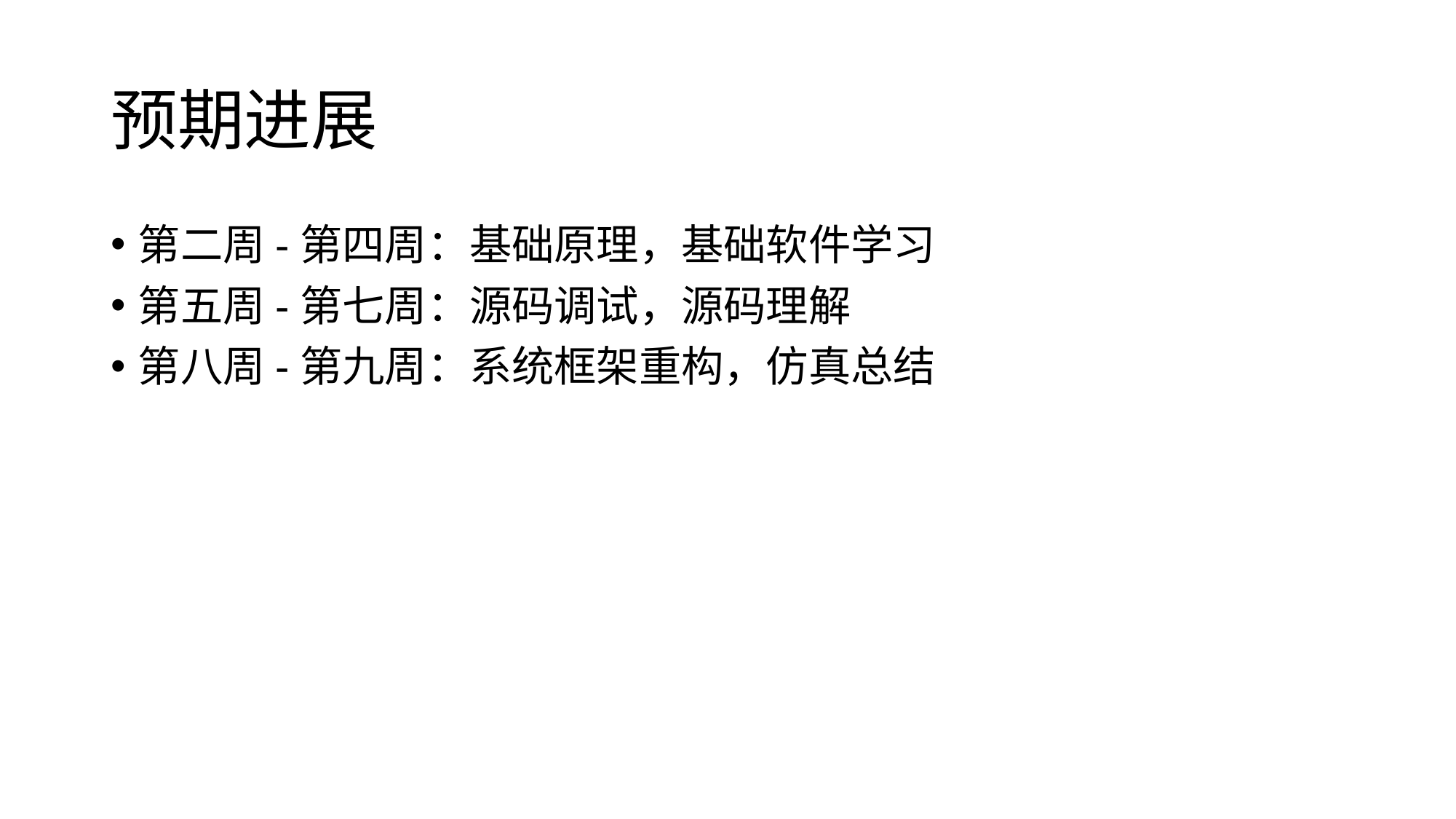

# 预期进展
第二周-第四周：基础原理，基础软件学习
第五周-第七周：源码调试，源码理解
第八周-第九周：系统框架重构，仿真总结